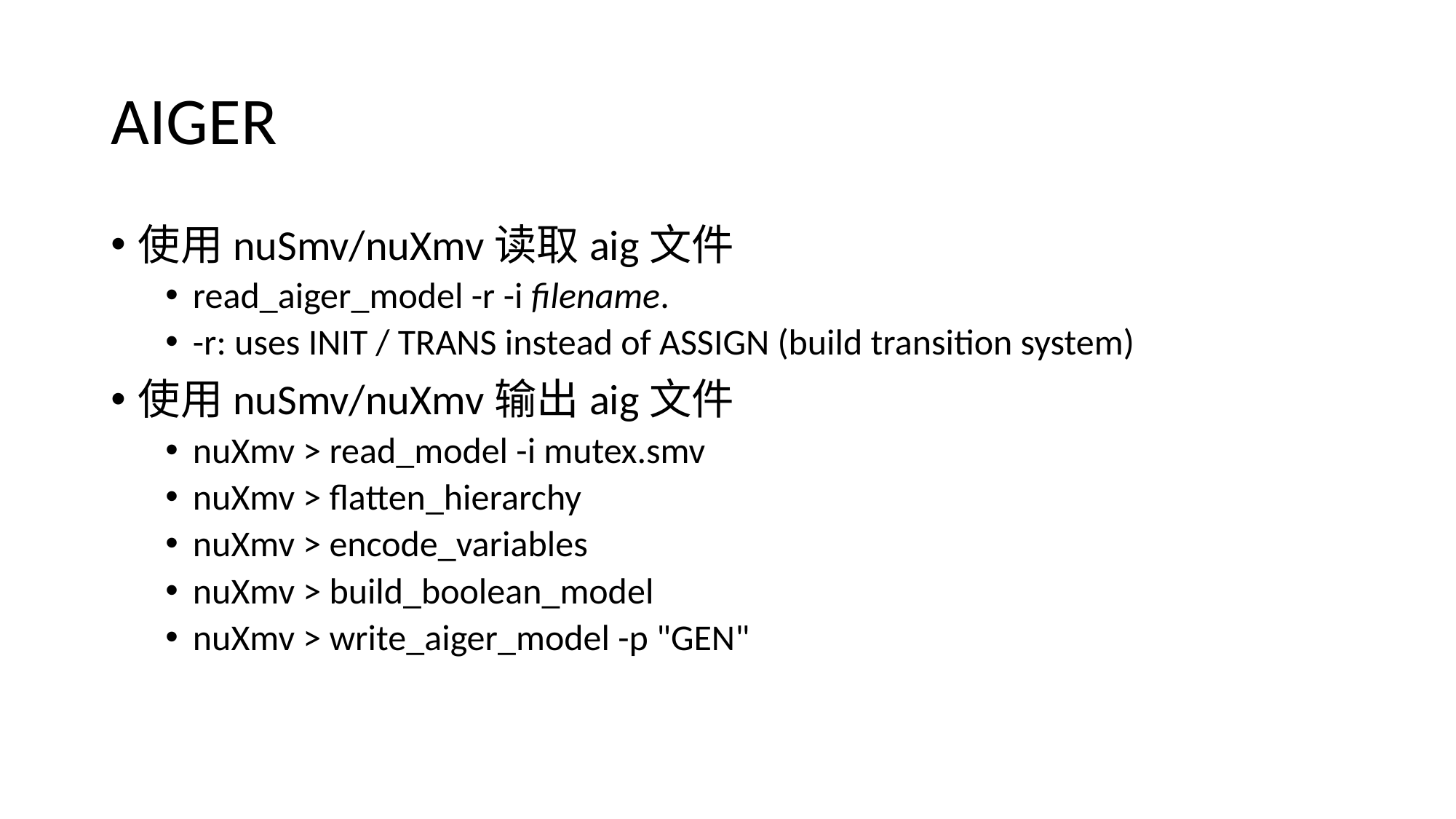

# AIGER
使用nuSmv/nuXmv读取aig文件
read_aiger_model -r -i filename.
-r: uses INIT / TRANS instead of ASSIGN (build transition system)
使用nuSmv/nuXmv输出aig文件
nuXmv > read_model -i mutex.smv
nuXmv > flatten_hierarchy
nuXmv > encode_variables
nuXmv > build_boolean_model
nuXmv > write_aiger_model -p "GEN"